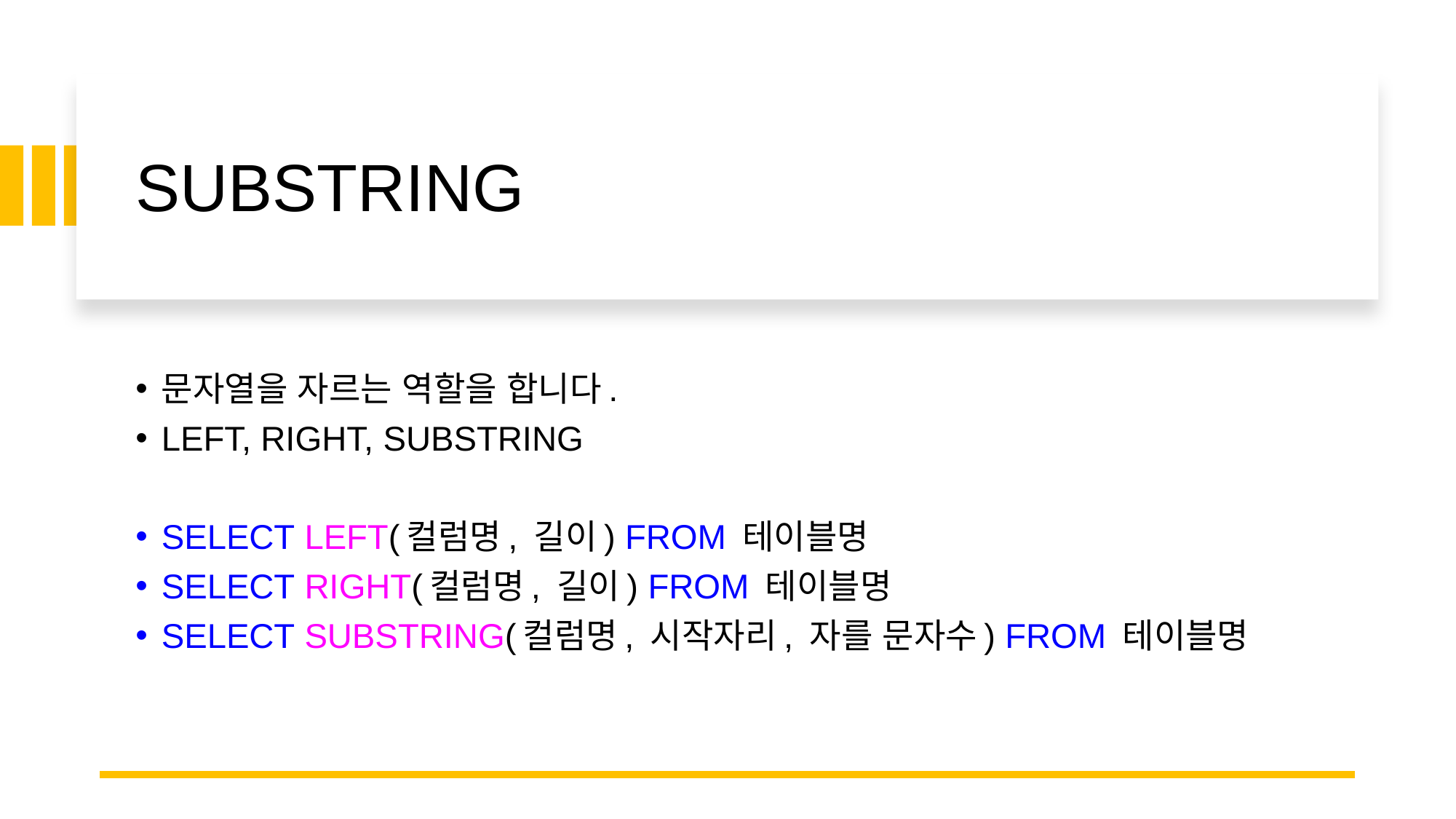

# SUBSTRING
문자열을 자르는 역할을 합니다.
LEFT, RIGHT, SUBSTRING

SELECT LEFT(컬럼명, 길이) FROM 테이블명
SELECT RIGHT(컬럼명, 길이) FROM 테이블명
SELECT SUBSTRING(컬럼명, 시작자리, 자를 문자수) FROM 테이블명